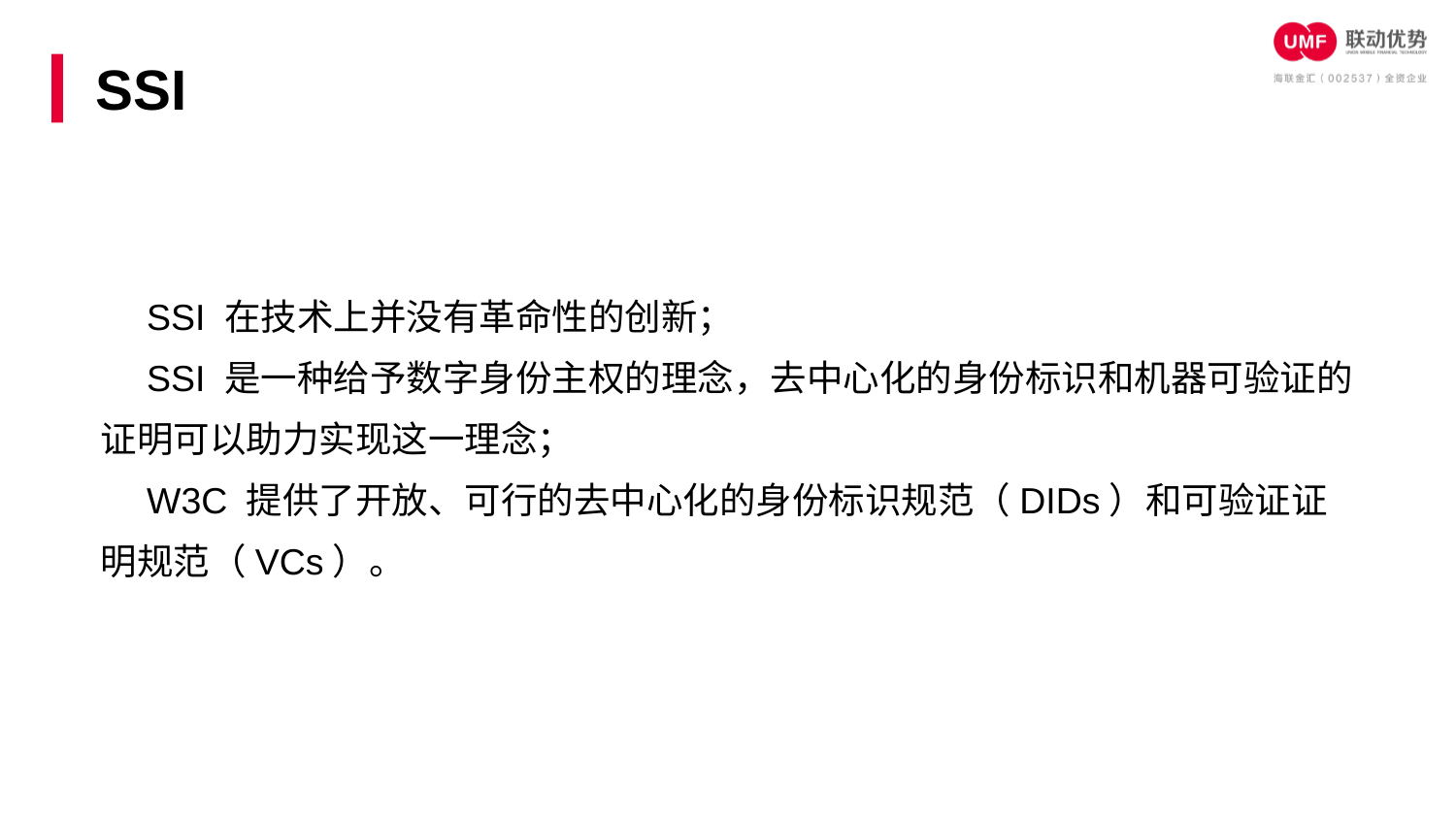

SSI
SSI 在技术上并没有革命性的创新；
SSI 是一种给予数字身份主权的理念，去中心化的身份标识和机器可验证的证明可以助力实现这一理念；
W3C 提供了开放、可行的去中心化的身份标识规范（DIDs）和可验证证明规范（VCs）。